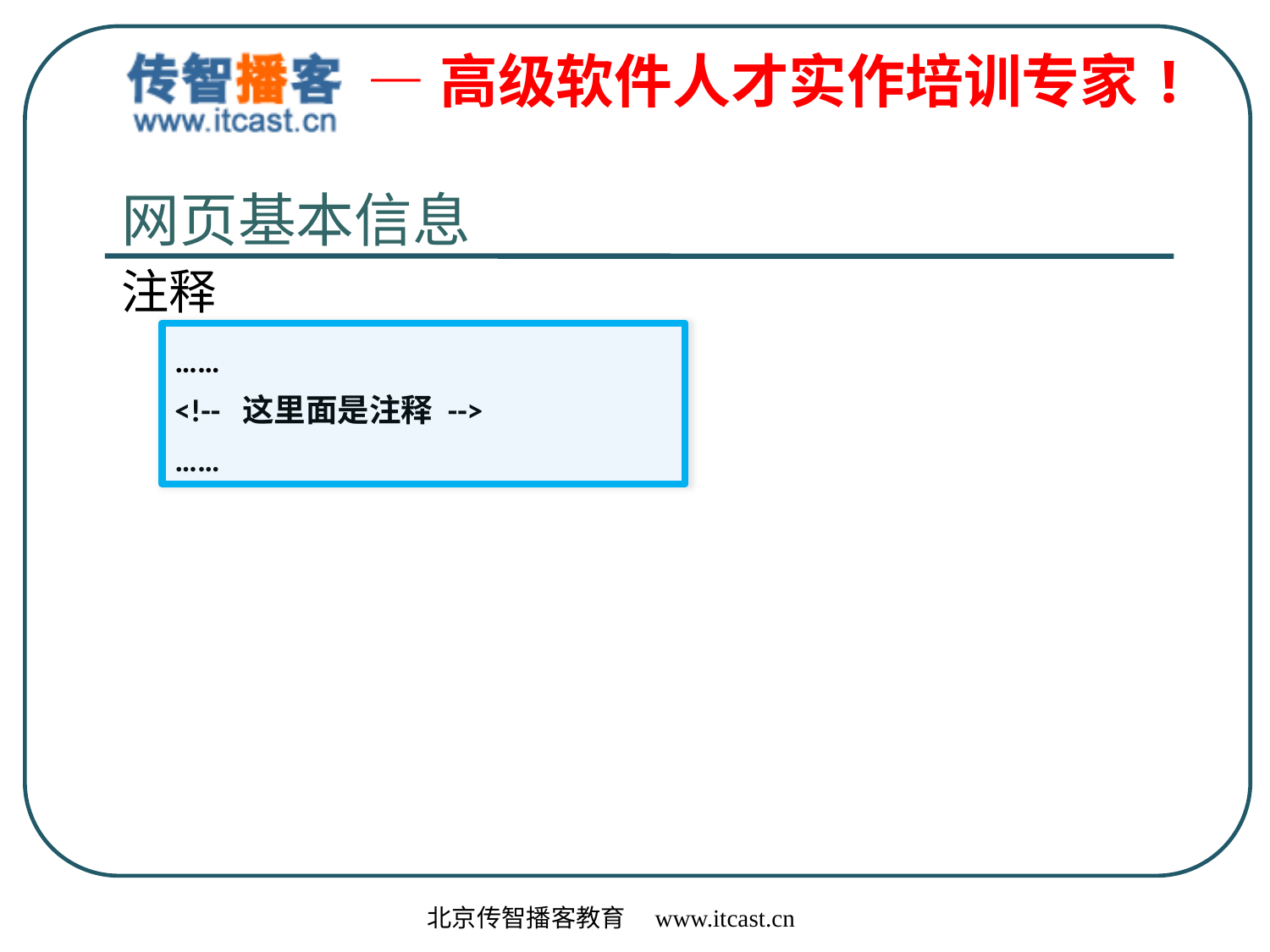

网页基本信息
注释
……
<!--  这里面是注释 -->
……
北京传智播客教育   www.itcast.cn